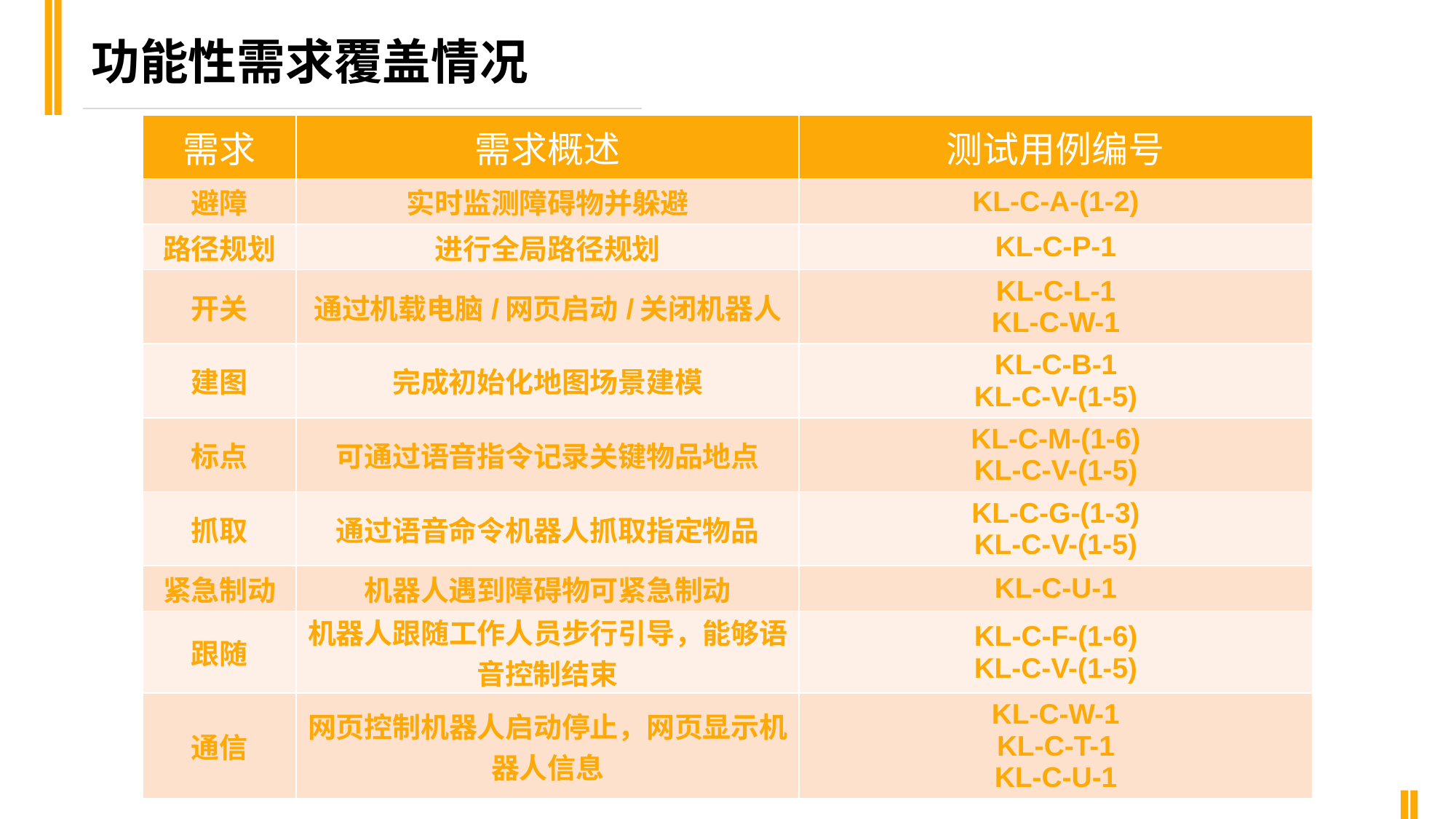

功能性需求覆盖情况
| 需求 | 需求概述 | 测试用例编号 |
| --- | --- | --- |
| 避障 | 实时监测障碍物并躲避 | KL-C-A-(1-2) |
| 路径规划 | 进行全局路径规划 | KL-C-P-1 |
| 开关 | 通过机载电脑/网页启动/关闭机器人 | KL-C-L-1 KL-C-W-1 |
| 建图 | 完成初始化地图场景建模 | KL-C-B-1 KL-C-V-(1-5) |
| 标点 | 可通过语音指令记录关键物品地点 | KL-C-M-(1-6) KL-C-V-(1-5) |
| 抓取 | 通过语音命令机器人抓取指定物品 | KL-C-G-(1-3) KL-C-V-(1-5) |
| 紧急制动 | 机器人遇到障碍物可紧急制动 | KL-C-U-1 |
| 跟随 | 机器人跟随工作人员步行引导，能够语音控制结束 | KL-C-F-(1-6) KL-C-V-(1-5) |
| 通信 | 网页控制机器人启动停止，网页显示机器人信息 | KL-C-W-1 KL-C-T-1 KL-C-U-1 |